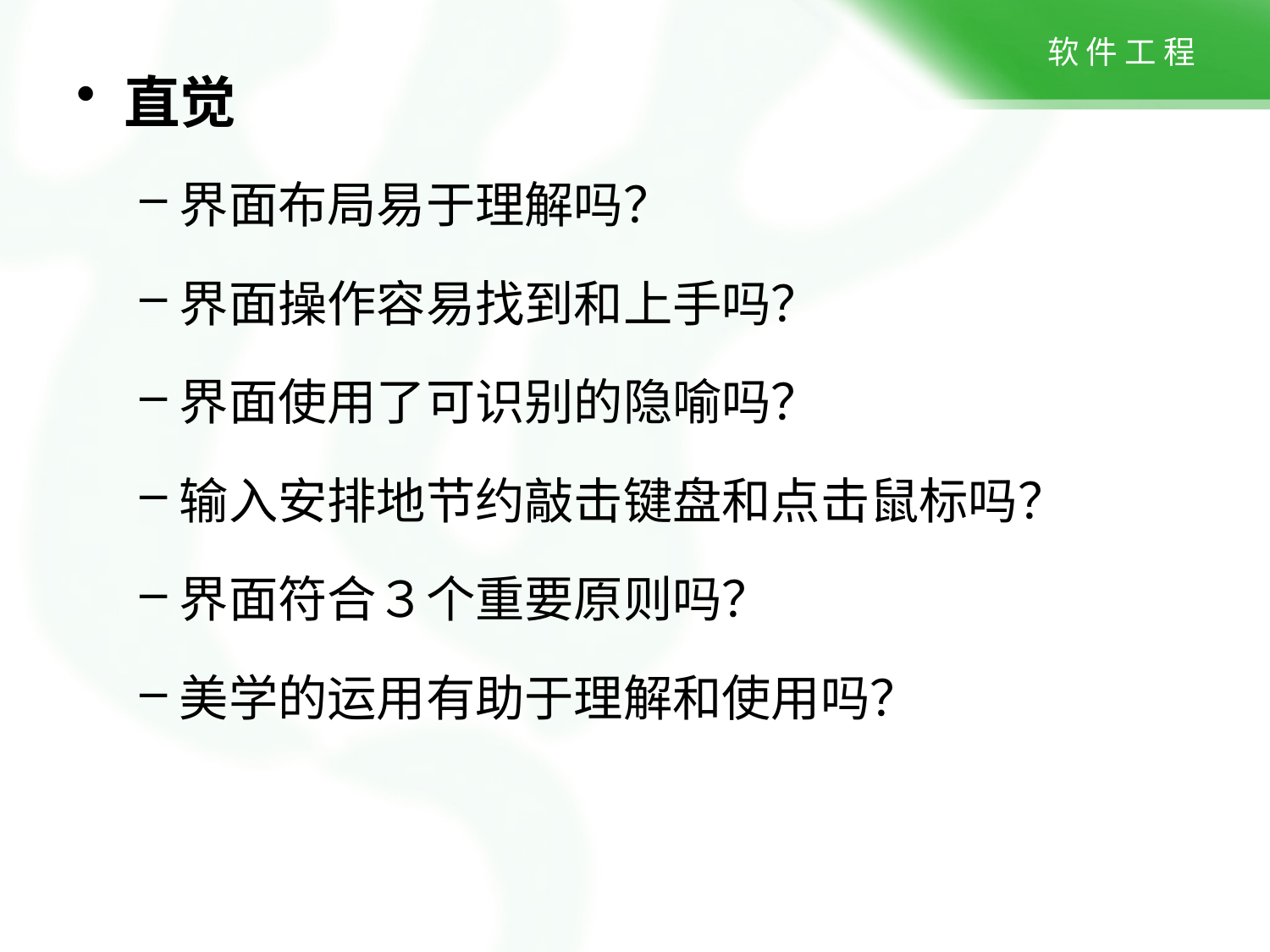

直觉
界面布局易于理解吗？
界面操作容易找到和上手吗？
界面使用了可识别的隐喻吗？
输入安排地节约敲击键盘和点击鼠标吗？
界面符合３个重要原则吗？
美学的运用有助于理解和使用吗？